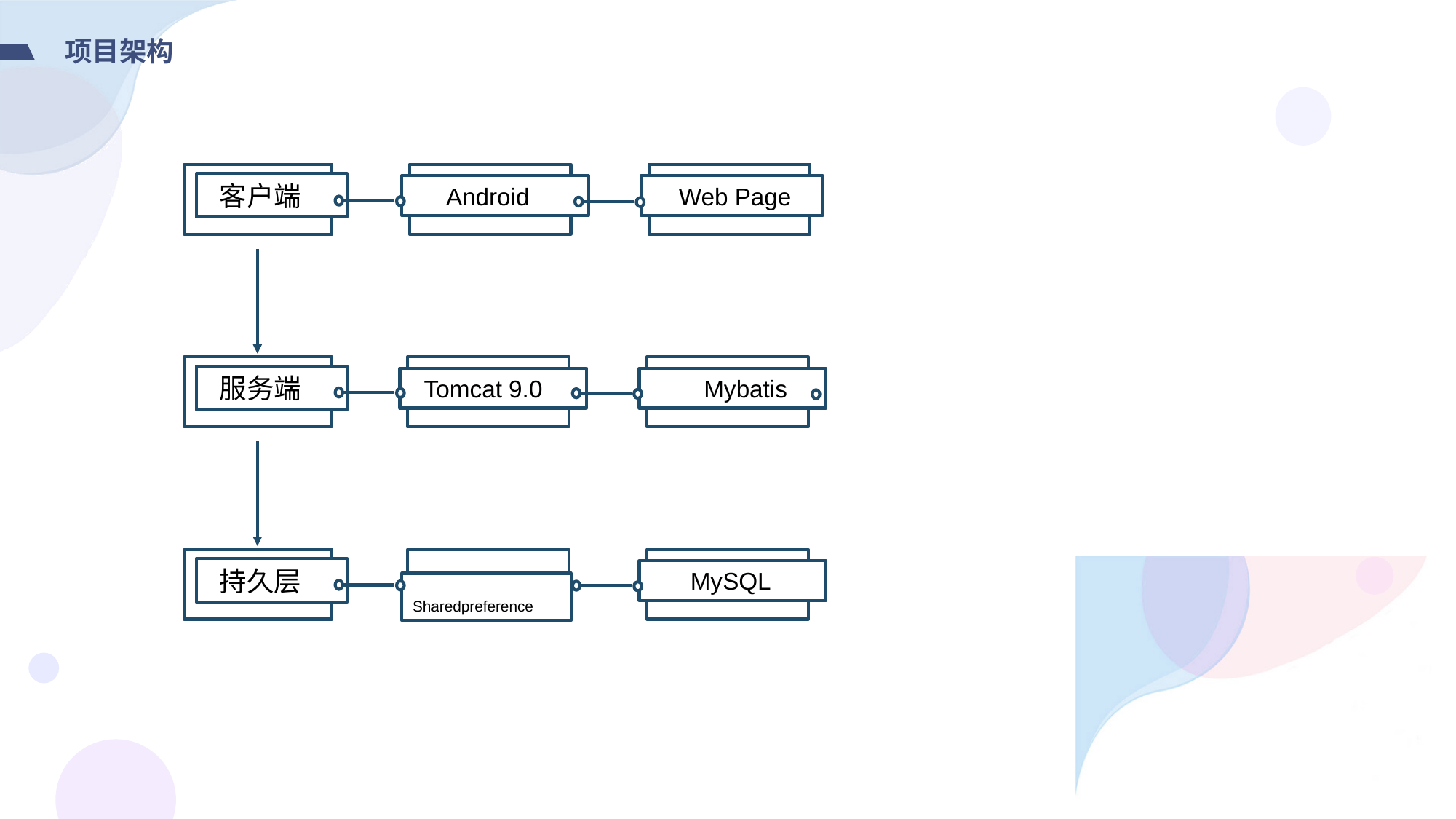

项目架构
# 目录

 客户端

     Android

    Web Page

 服务端

  Tomcat 9.0

        Mybatis

 持久层

       Sharedpreference

      MySQL